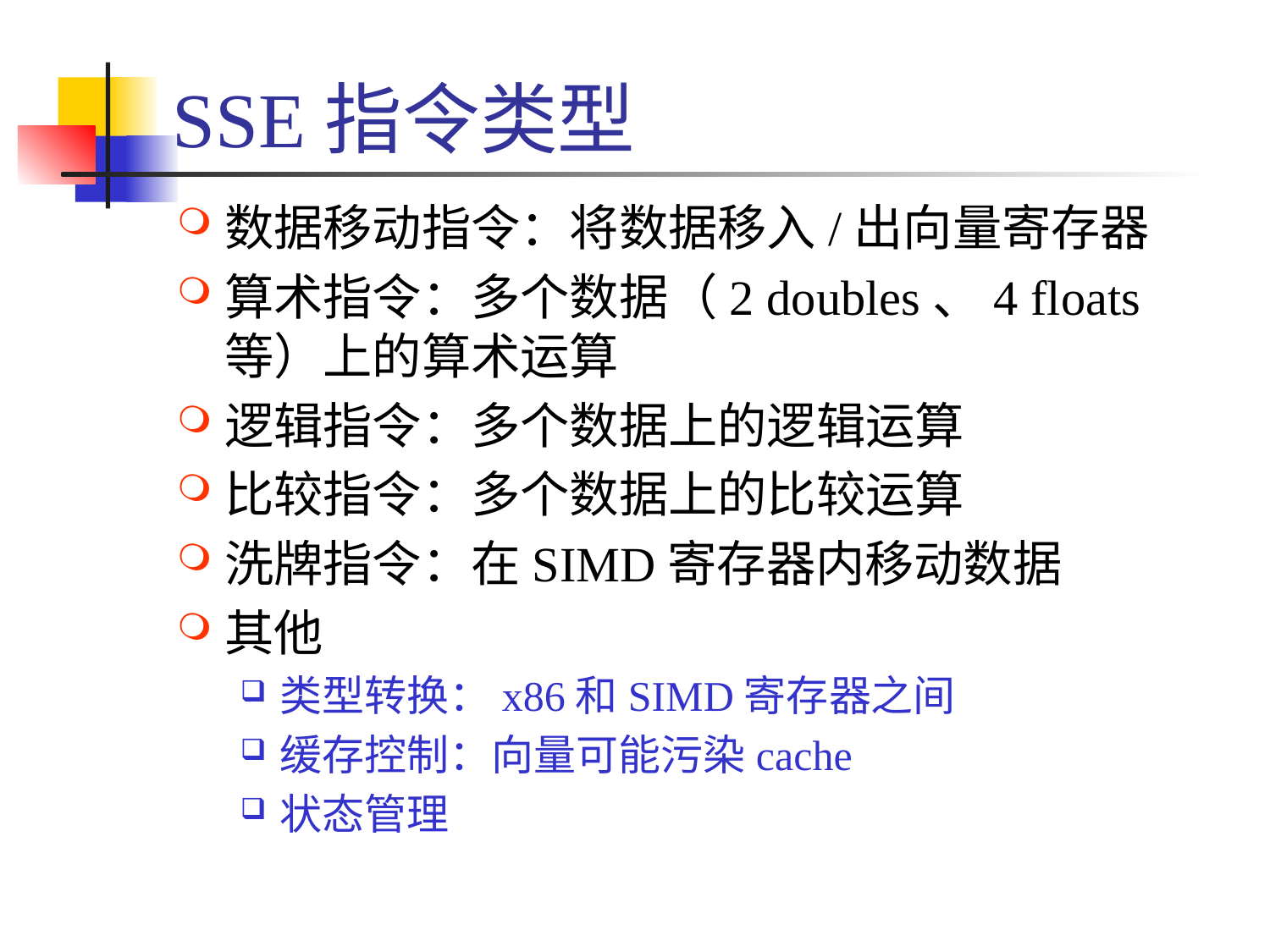

# SSE指令类型
数据移动指令：将数据移入/出向量寄存器
算术指令：多个数据（2 doubles、4 floats等）上的算术运算
逻辑指令：多个数据上的逻辑运算
比较指令：多个数据上的比较运算
洗牌指令：在SIMD寄存器内移动数据
其他
类型转换：x86和SIMD寄存器之间
缓存控制：向量可能污染cache
状态管理